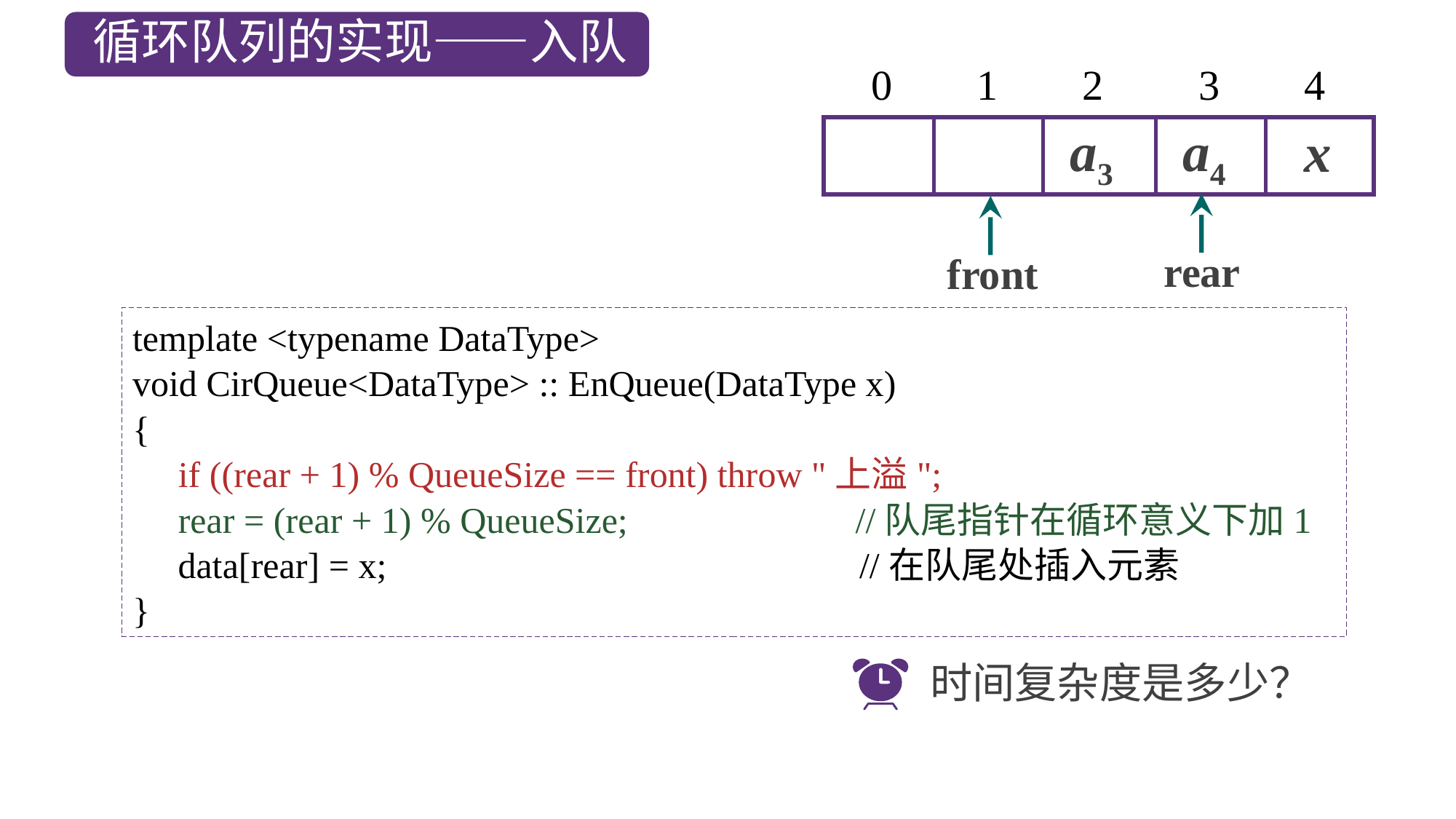

循环队列的实现——入队

0        1        2         3        4
a3
a4
x

rear

front
template <typename DataType>
void CirQueue<DataType> :: EnQueue(DataType x)
{
     if ((rear + 1) % QueueSize == front) throw "上溢";
     rear = (rear + 1) % QueueSize;                         //队尾指针在循环意义下加1
     data[rear] = x;                                                    //在队尾处插入元素
}
时间复杂度是多少？

Page  07